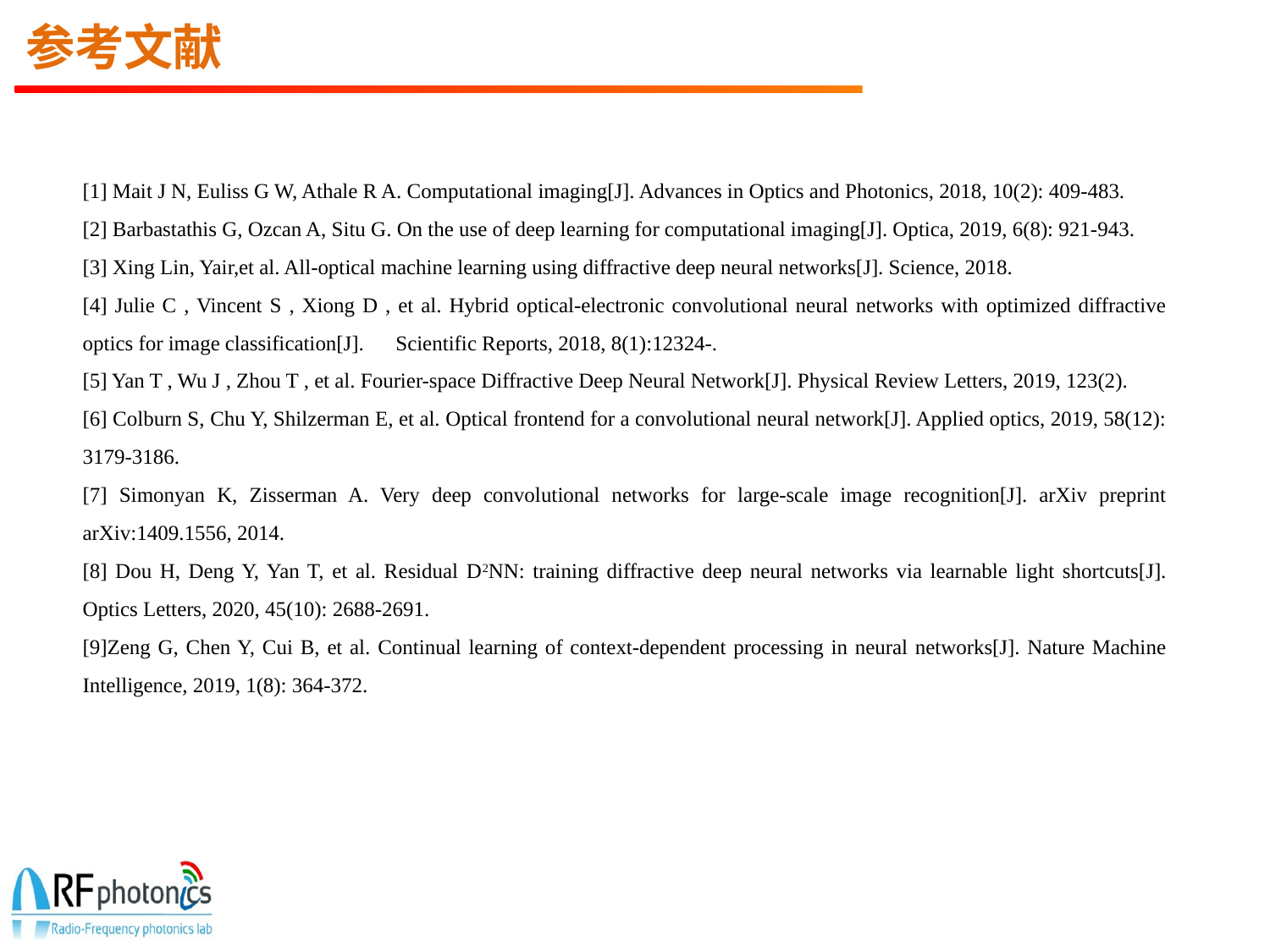

参考文献
[1] Mait J N, Euliss G W, Athale R A. Computational imaging[J]. Advances in Optics and Photonics, 2018, 10(2): 409-483.
[2] Barbastathis G, Ozcan A, Situ G. On the use of deep learning for computational imaging[J]. Optica, 2019, 6(8): 921-943.
[3] Xing Lin, Yair,et al. All-optical machine learning using diffractive deep neural networks[J]. Science, 2018.
[4] Julie C , Vincent S , Xiong D , et al. Hybrid optical-electronic convolutional neural networks with optimized diffractive optics for image classification[J].      Scientific Reports, 2018, 8(1):12324-.
[5] Yan T , Wu J , Zhou T , et al. Fourier-space Diffractive Deep Neural Network[J]. Physical Review Letters, 2019, 123(2).
[6] Colburn S, Chu Y, Shilzerman E, et al. Optical frontend for a convolutional neural network[J]. Applied optics, 2019, 58(12): 3179-3186.
[7] Simonyan K, Zisserman A. Very deep convolutional networks for large-scale image recognition[J]. arXiv preprint arXiv:1409.1556, 2014.
[8] Dou H, Deng Y, Yan T, et al. Residual D2NN: training diffractive deep neural networks via learnable light shortcuts[J]. Optics Letters, 2020, 45(10): 2688-2691.
[9]Zeng G, Chen Y, Cui B, et al. Continual learning of context-dependent processing in neural networks[J]. Nature Machine Intelligence, 2019, 1(8): 364-372.
18